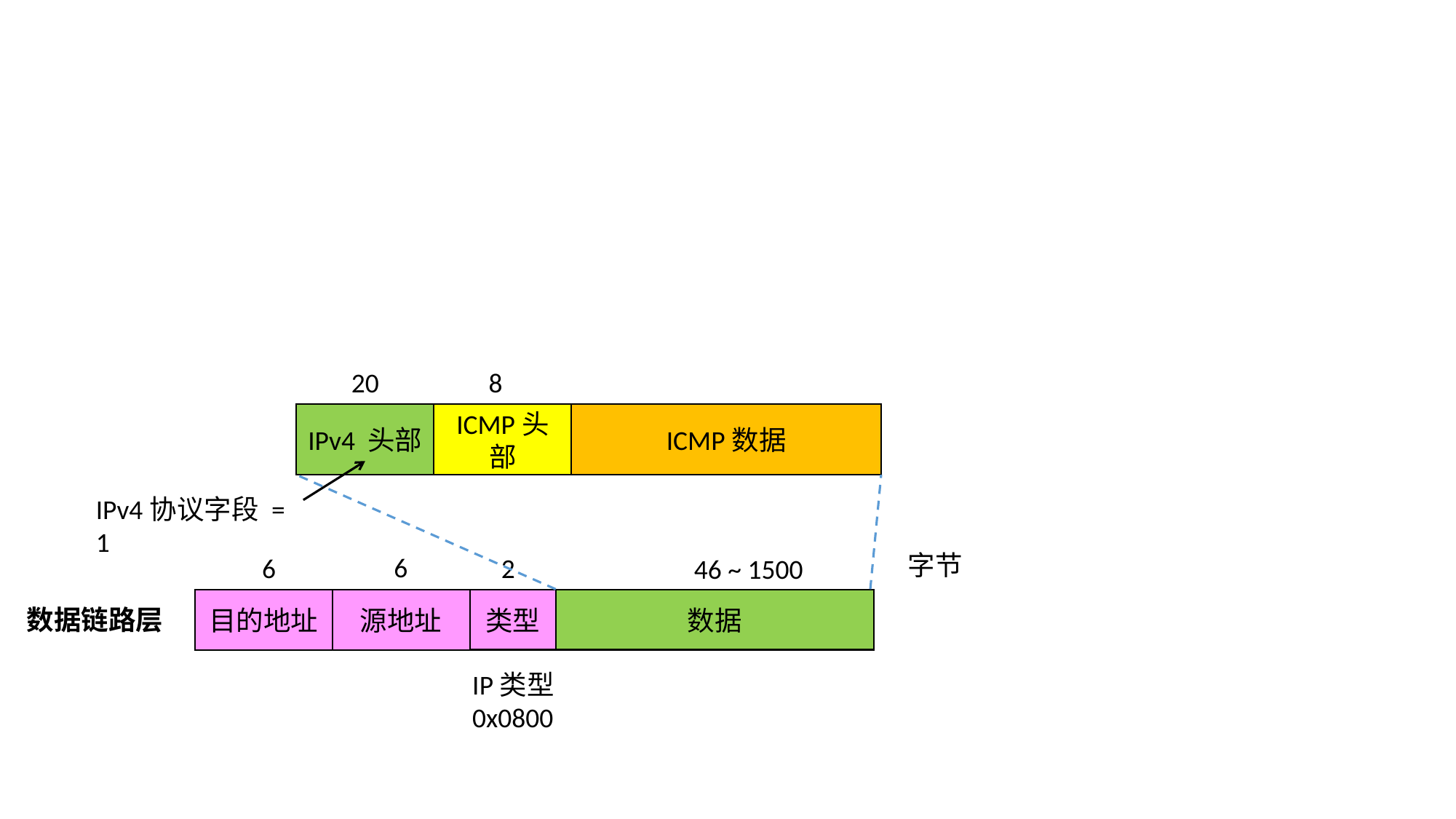

20
8

IPv4 头部
ICMP头部
ICMP数据
IPv4协议字段 = 1
字节
6
6
2
46 ~ 1500
类型
数据
目的地址

源地址
数据链路层
IP类型
0x0800